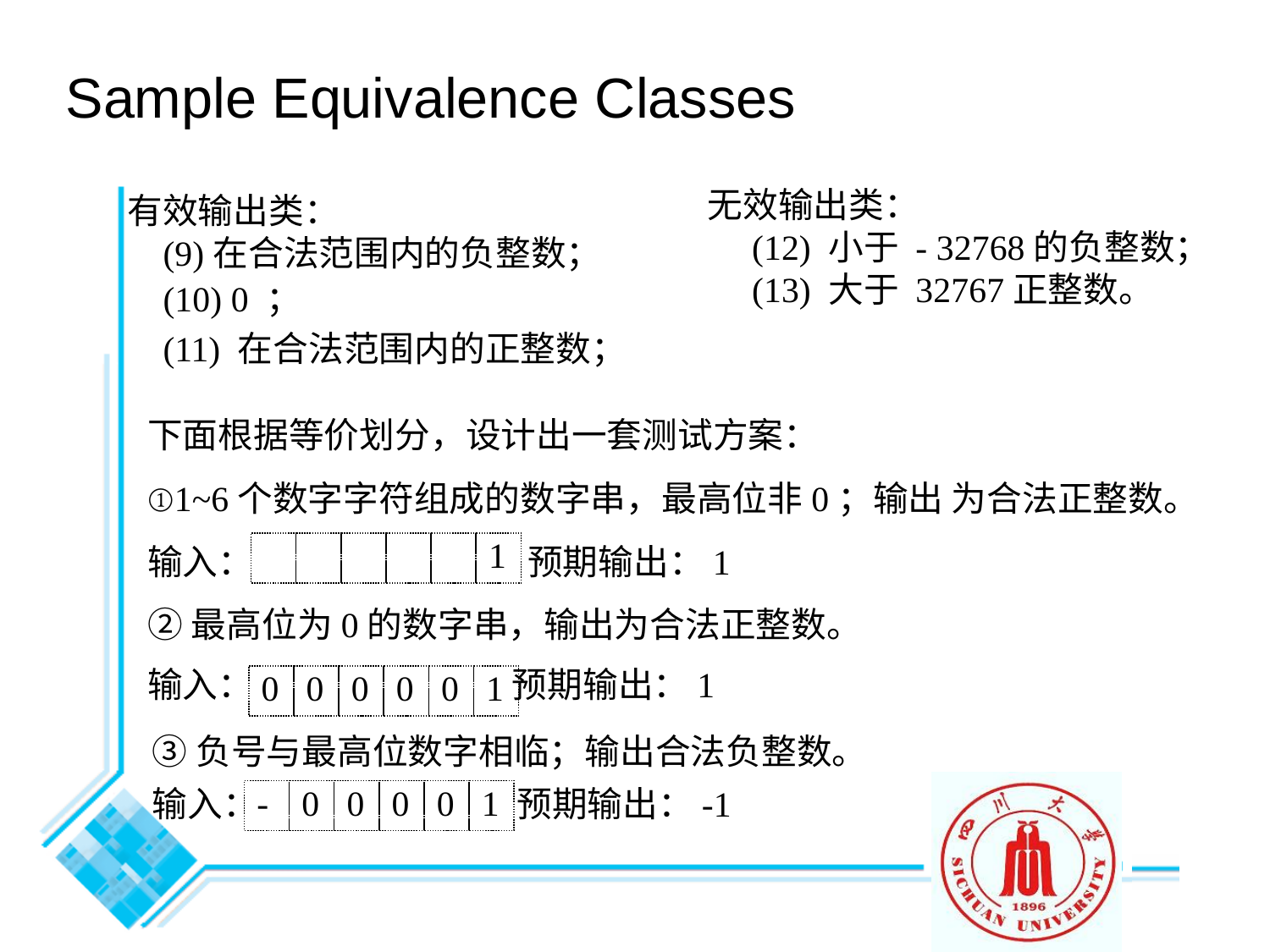

Sample Equivalence Classes
无效输出类：
     (12) 小于 - 32768的负整数；
     (13) 大于 32767正整数。
有效输出类：
    (9)在合法范围内的负整数；
    (10) 0 ；
    (11) 在合法范围内的正整数；
下面根据等价划分，设计出一套测试方案：
①1~6个数字字符组成的数字串，最高位非0；输出 为合法正整数。
输入：                                   预期输出：1

1
②最高位为0的数字串，输出为合法正整数。
输入：                                 预期输出：1
0
0
0
0
0
1
③负号与最高位数字相临；输出合法负整数。
输入：                                 预期输出：-1

-
0
0
0
0
1